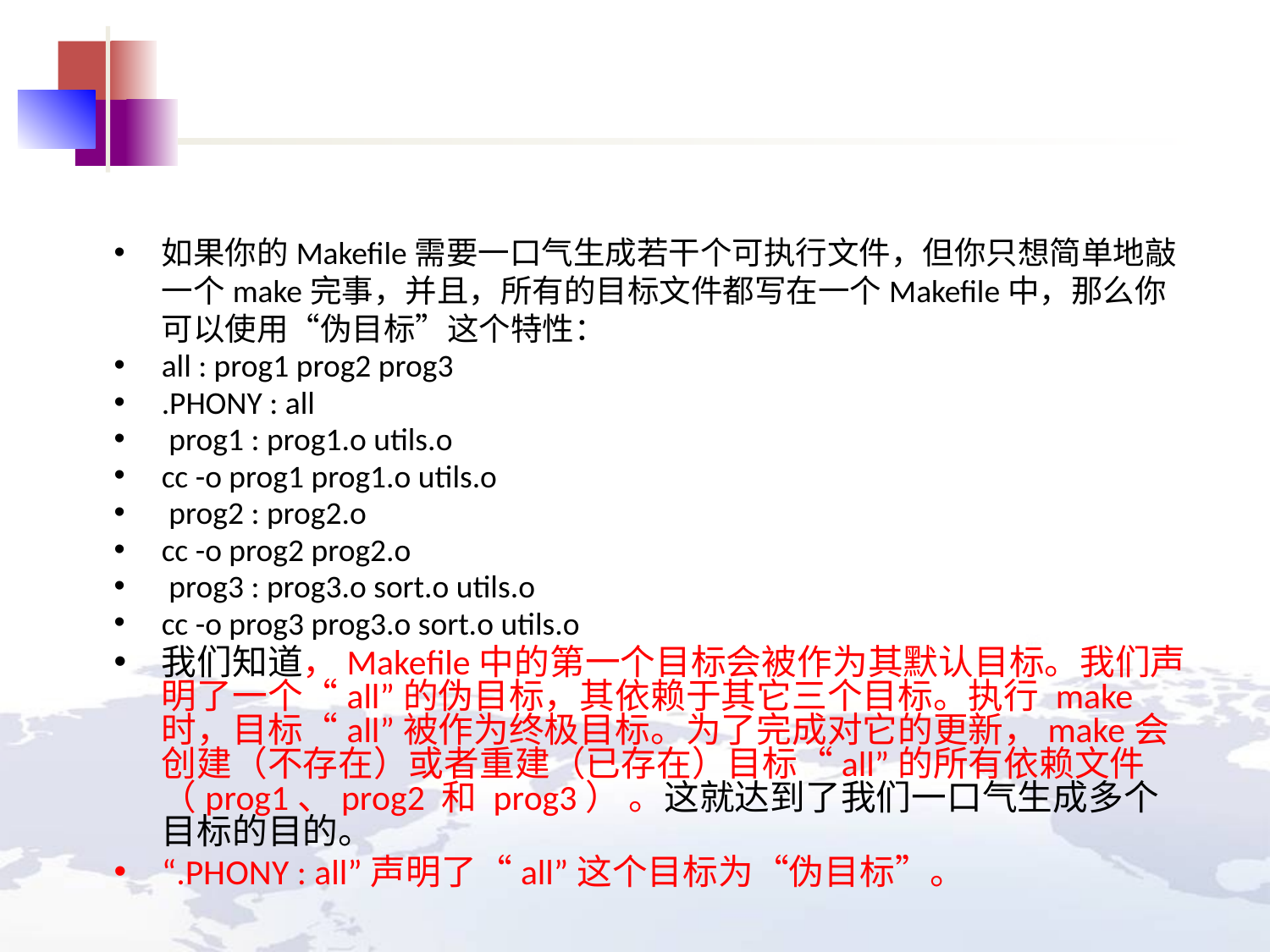

#
如果你的Makefile需要一口气生成若干个可执行文件，但你只想简单地敲一个make完事，并且，所有的目标文件都写在一个Makefile中，那么你可以使用“伪目标”这个特性：
all : prog1 prog2 prog3
.PHONY : all
 prog1 : prog1.o utils.o
cc -o prog1 prog1.o utils.o
 prog2 : prog2.o
cc -o prog2 prog2.o
 prog3 : prog3.o sort.o utils.o
cc -o prog3 prog3.o sort.o utils.o
我们知道，Makefile中的第一个目标会被作为其默认目标。我们声明了一个“all”的伪目标，其依赖于其它三个目标。执行 make时，目标“all”被作为终极目标。为了完成对它的更新，make会创建（不存在）或者重建（已存在）目标“all”的所有依赖文件（prog1、prog2 和 prog3） 。这就达到了我们一口气生成多个目标的目的。
“.PHONY : all”声明了“all”这个目标为“伪目标”。